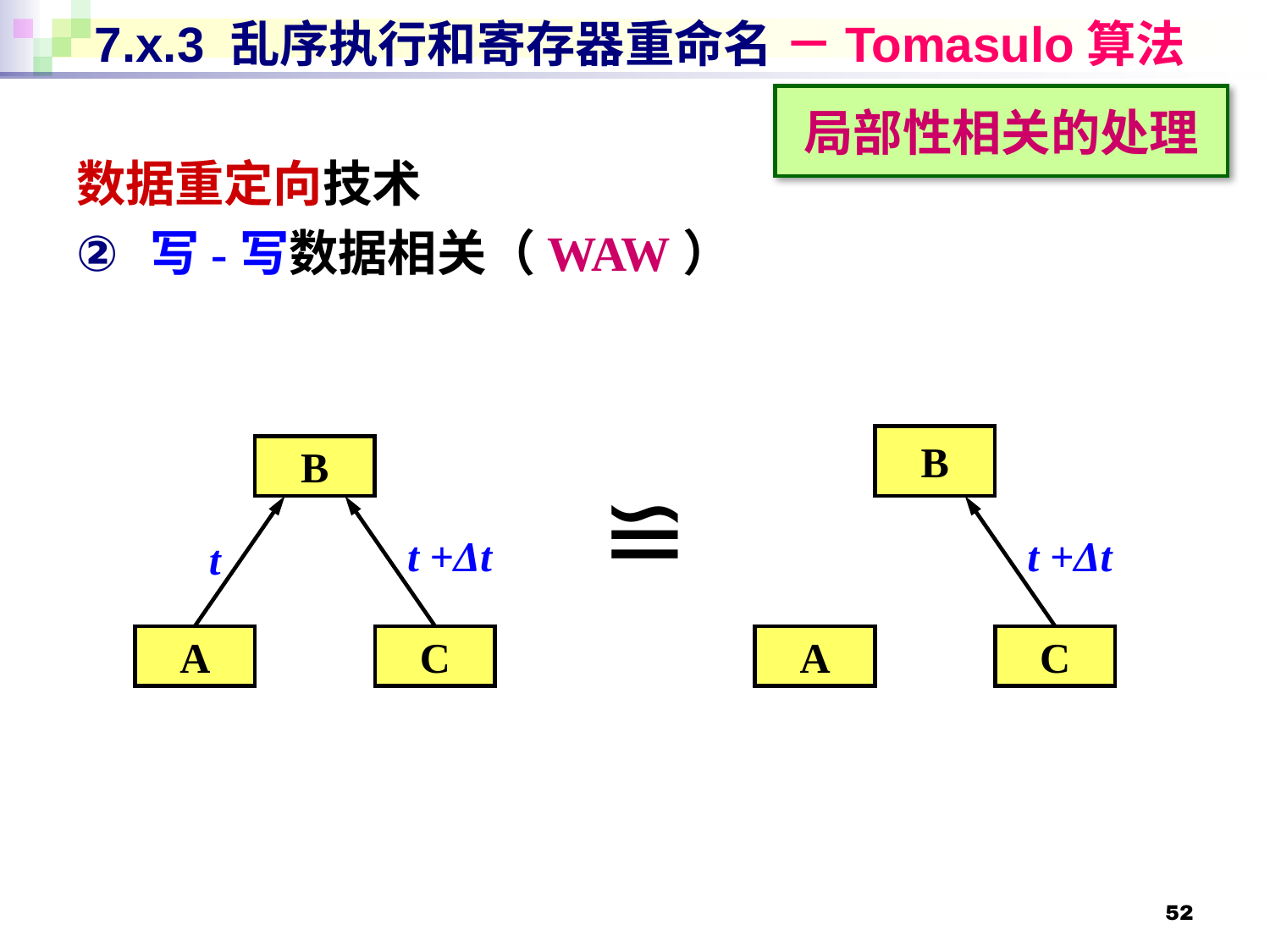

# 7.x.3 乱序执行和寄存器重命名 －Tomasulo算法
局部性相关的处理
数据重定向技术
写-写数据相关（WAW）
B
B
≌

t +Δt
t +Δt
t
A
C
A
C
52